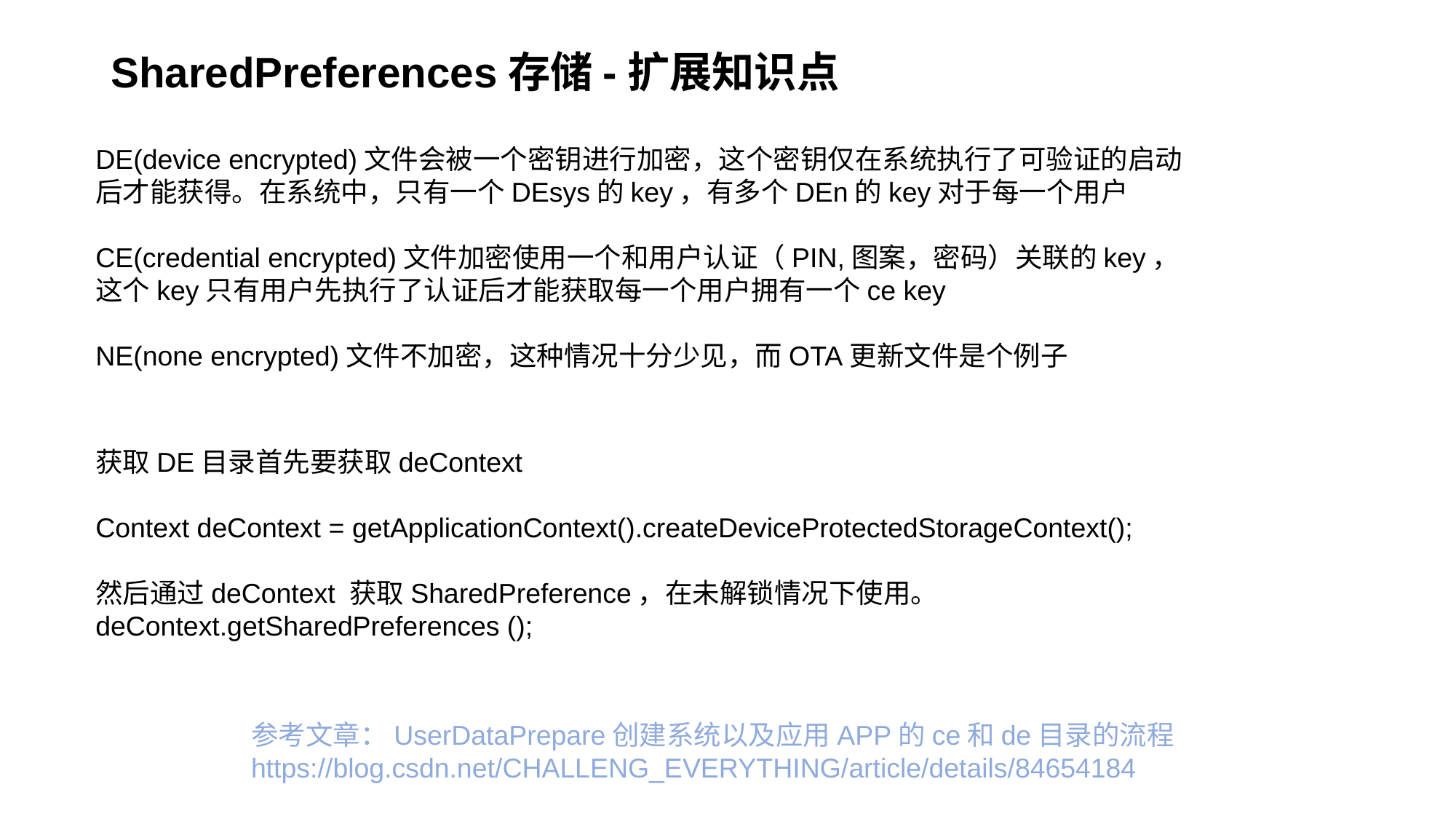

# SharedPreferences存储-扩展知识点
DE(device encrypted)文件会被一个密钥进行加密，这个密钥仅在系统执行了可验证的启动后才能获得。在系统中，只有一个DEsys的key，有多个DEn的key对于每一个用户

CE(credential encrypted)文件加密使用一个和用户认证（PIN,图案，密码）关联的key，这个key只有用户先执行了认证后才能获取每一个用户拥有一个ce key

NE(none encrypted)文件不加密，这种情况十分少见，而OTA更新文件是个例子
获取DE目录首先要获取deContext

Context deContext = getApplicationContext().createDeviceProtectedStorageContext();

然后通过deContext 获取SharedPreference，在未解锁情况下使用。
deContext.getSharedPreferences ();
参考文章：UserDataPrepare创建系统以及应用APP的ce和de目录的流程
https://blog.csdn.net/CHALLENG_EVERYTHING/article/details/84654184